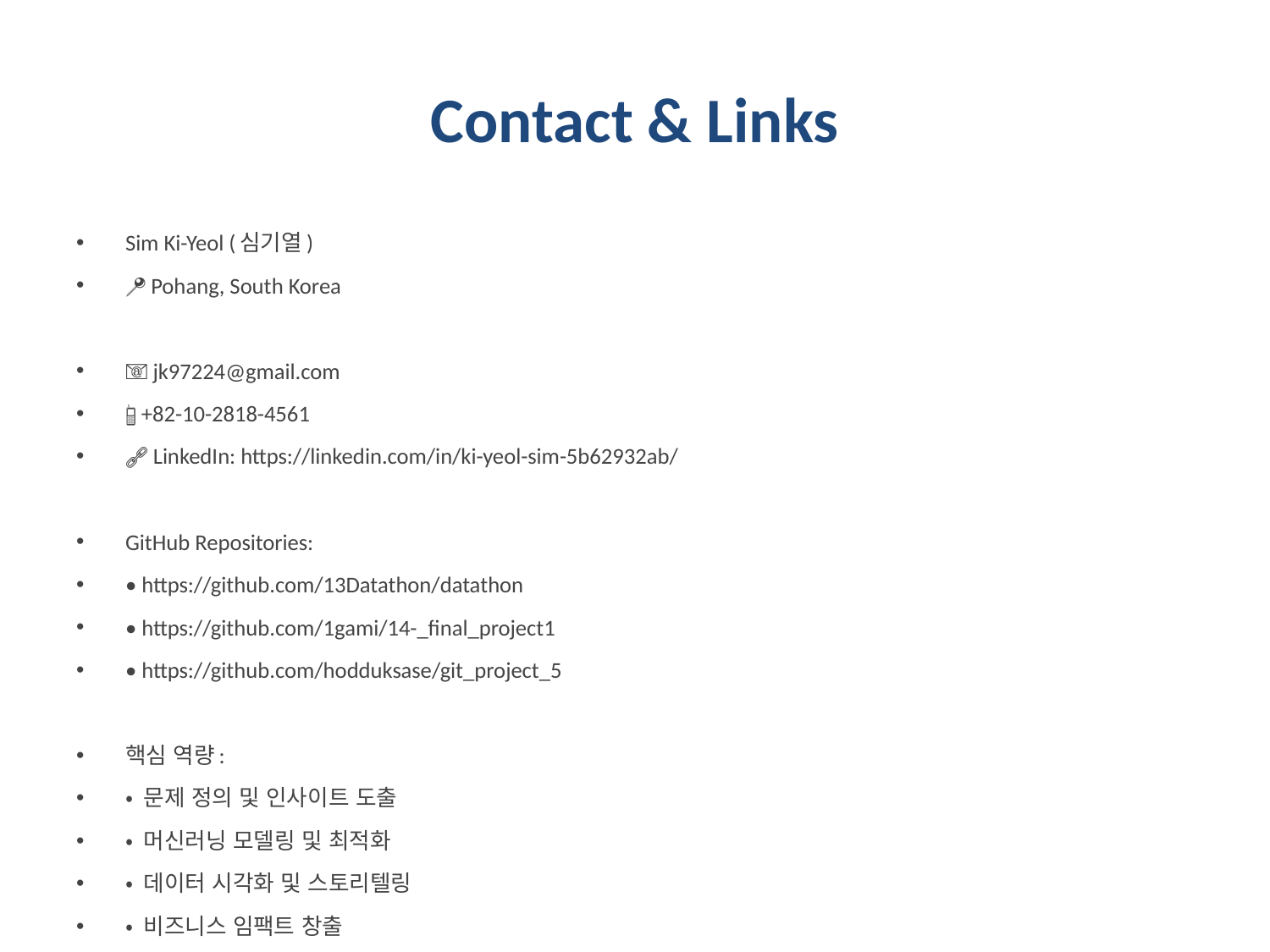

# Contact & Links
Sim Ki-Yeol (심기열)
📍 Pohang, South Korea

📧 jk97224@gmail.com
📱 +82-10-2818-4561
🔗 LinkedIn: https://linkedin.com/in/ki-yeol-sim-5b62932ab/

GitHub Repositories:
• https://github.com/13Datathon/datathon
• https://github.com/1gami/14-_final_project1
• https://github.com/hodduksase/git_project_5

핵심 역량:
• 문제 정의 및 인사이트 도출
• 머신러닝 모델링 및 최적화
• 데이터 시각화 및 스토리텔링
• 비즈니스 임팩트 창출